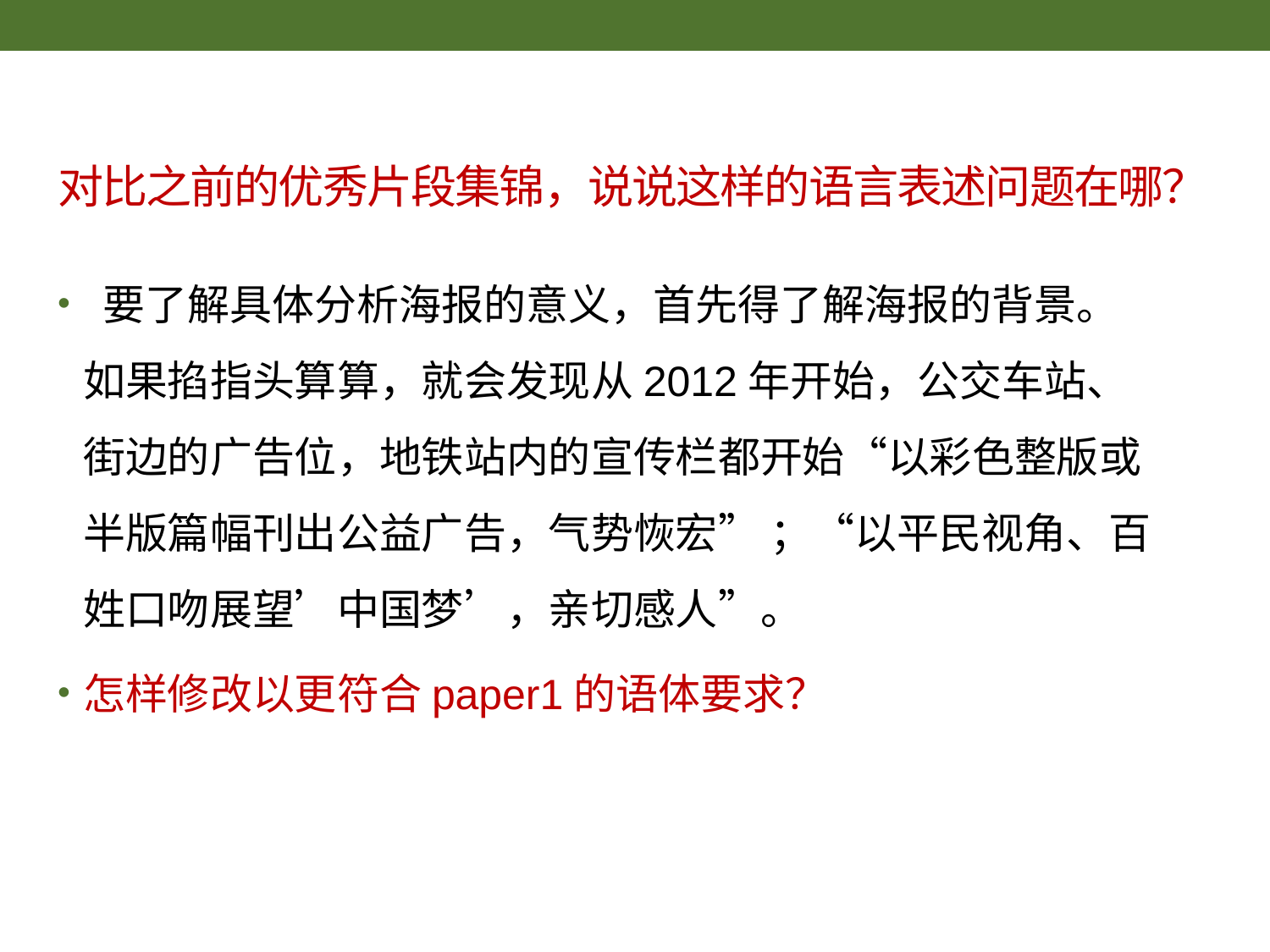

# 对比之前的优秀片段集锦，说说这样的语言表述问题在哪？
 要了解具体分析海报的意义，首先得了解海报的背景。如果掐指头算算，就会发现从2012年开始，公交车站、街边的广告位，地铁站内的宣传栏都开始“以彩色整版或半版篇幅刊出公益广告，气势恢宏” ；“以平民视角、百姓口吻展望’中国梦’，亲切感人”。
怎样修改以更符合paper1的语体要求？